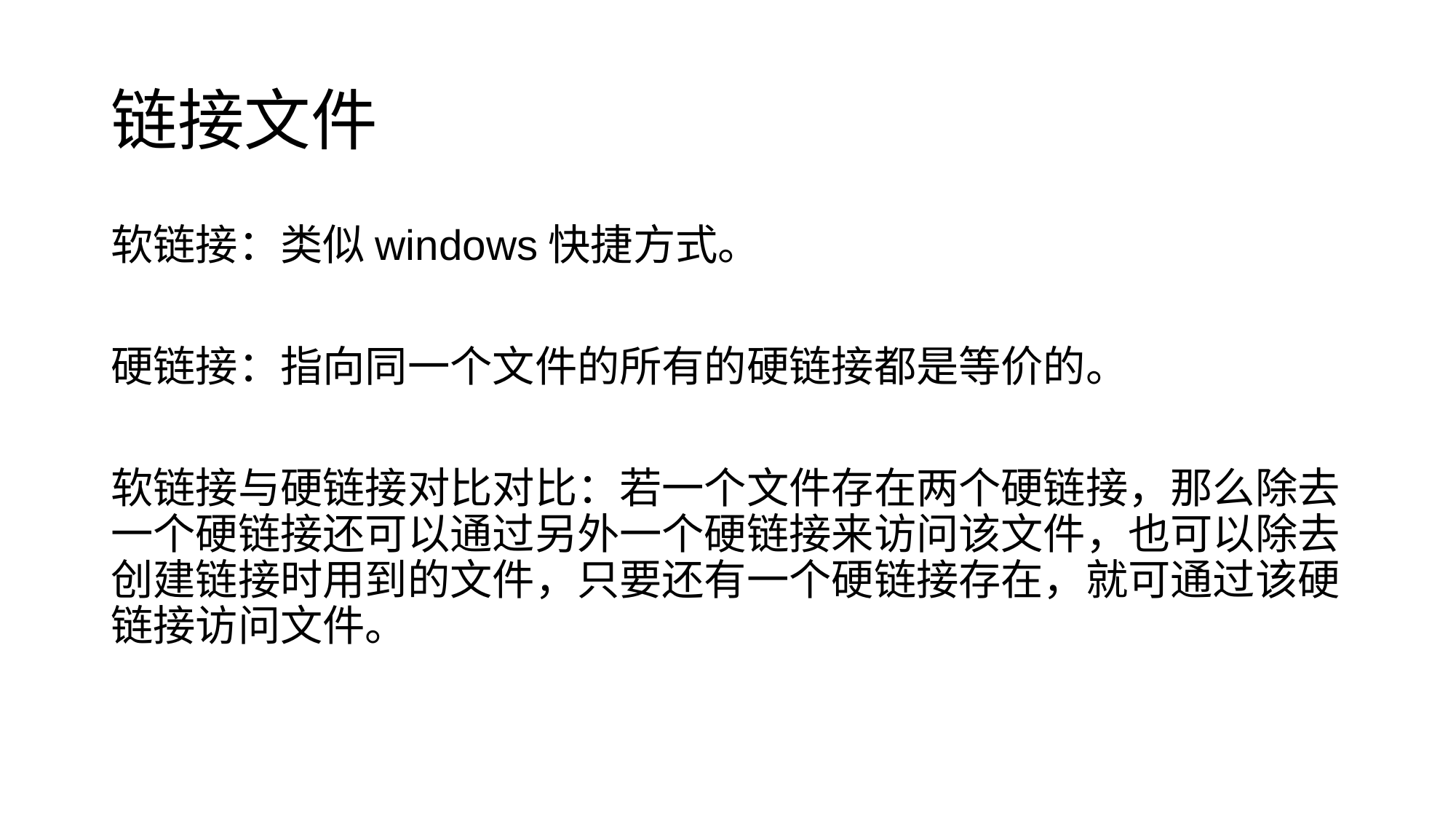

# 链接文件
软链接：类似windows快捷方式。

硬链接：指向同一个文件的所有的硬链接都是等价的。

软链接与硬链接对比对比：若一个文件存在两个硬链接，那么除去一个硬链接还可以通过另外一个硬链接来访问该文件，也可以除去创建链接时用到的文件，只要还有一个硬链接存在，就可通过该硬链接访问文件。